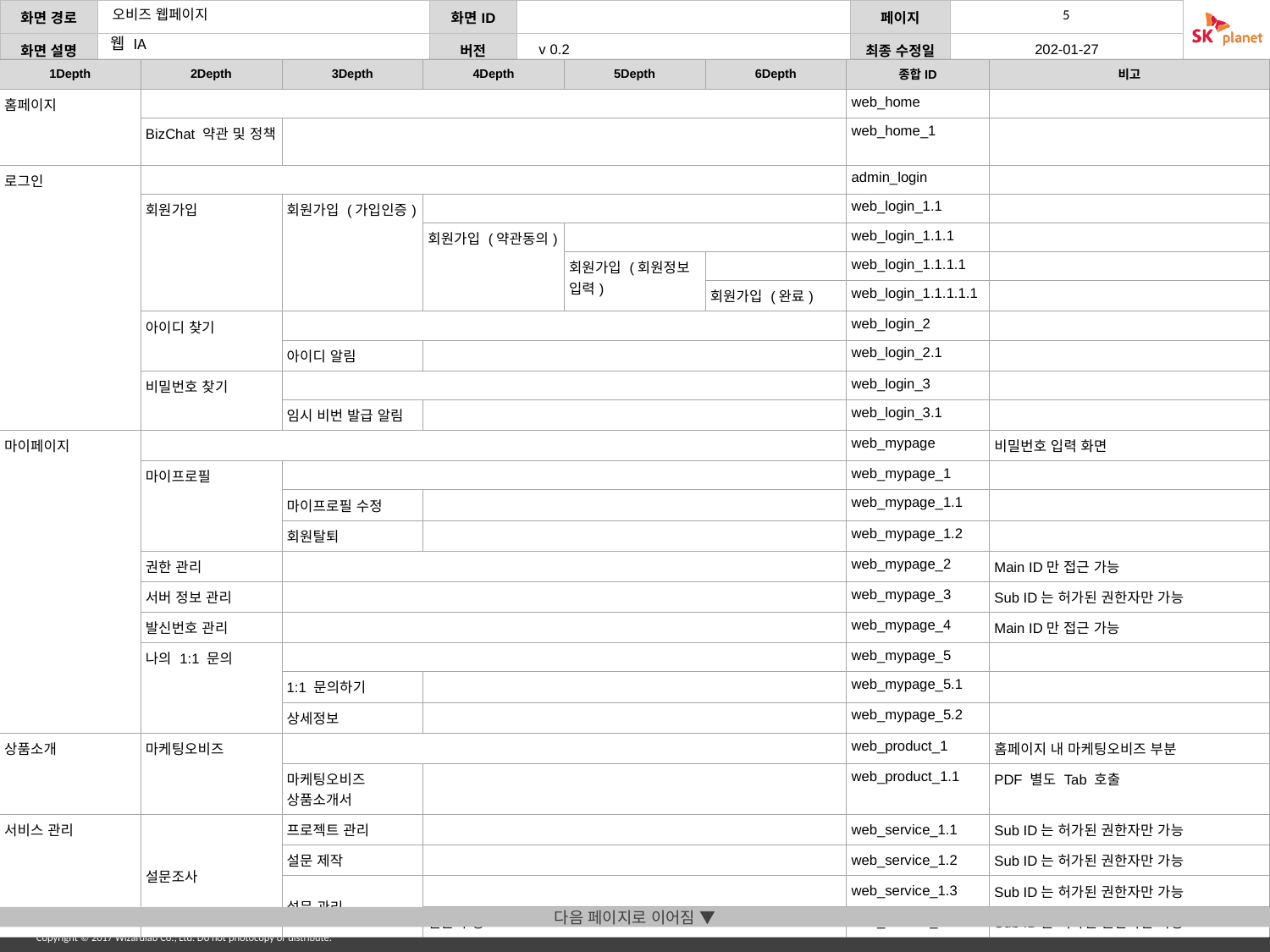

웹 IA
| 1Depth | 2Depth | 3Depth | 4Depth | 5Depth | 6Depth | 종합ID | 비고 |
| --- | --- | --- | --- | --- | --- | --- | --- |
| 홈페이지 |  |  |  |  |  | web\_home |  |
|  | BizChat 약관 및 정책 |  |  |  |  | web\_home\_1 |  |
| 로그인 |  |  |  |  |  | admin\_login |  |
|  | 회원가입 | 회원가입 (가입인증) |  |  |  | web\_login\_1.1 |  |
|  |  |  | 회원가입 (약관동의) |  |  | web\_login\_1.1.1 |  |
|  |  |  |  | 회원가입 (회원정보 입력) |  | web\_login\_1.1.1.1 |  |
|  |  |  |  |  | 회원가입 (완료) | web\_login\_1.1.1.1.1 |  |
|  | 아이디 찾기 |  |  |  |  | web\_login\_2 |  |
|  |  | 아이디 알림 |  |  |  | web\_login\_2.1 |  |
|  | 비밀번호 찾기 |  |  |  |  | web\_login\_3 |  |
|  |  | 임시 비번 발급 알림 |  |  |  | web\_login\_3.1 |  |
| 마이페이지 |  |  |  |  |  | web\_mypage | 비밀번호 입력 화면 |
|  | 마이프로필 |  |  |  |  | web\_mypage\_1 |  |
|  |  | 마이프로필 수정 |  |  |  | web\_mypage\_1.1 |  |
|  |  | 회원탈퇴 |  |  |  | web\_mypage\_1.2 |  |
|  | 권한 관리 |  |  |  |  | web\_mypage\_2 | Main ID만 접근 가능 |
|  | 서버 정보 관리 |  |  |  |  | web\_mypage\_3 | Sub ID는 허가된 권한자만 가능 |
|  | 발신번호 관리 |  |  |  |  | web\_mypage\_4 | Main ID만 접근 가능 |
|  | 나의 1:1 문의 |  |  |  |  | web\_mypage\_5 |  |
|  |  | 1:1 문의하기 |  |  |  | web\_mypage\_5.1 |  |
|  |  | 상세정보 |  |  |  | web\_mypage\_5.2 |  |
| 상품소개 | 마케팅오비즈 |  |  |  |  | web\_product\_1 | 홈페이지 내 마케팅오비즈 부분 |
|  |  | 마케팅오비즈 상품소개서 |  |  |  | web\_product\_1.1 | PDF 별도 Tab 호출 |
| 서비스 관리 | 설문조사 | 프로젝트 관리 |  |  |  | web\_service\_1.1 | Sub ID는 허가된 권한자만 가능 |
|  |  | 설문 제작 |  |  |  | web\_service\_1.2 | Sub ID는 허가된 권한자만 가능 |
|  |  | 설문 관리 |  |  |  | web\_service\_1.3 | Sub ID는 허가된 권한자만 가능 |
|  |  |  | 설문 수정 |  |  | web\_service\_1.3.1 | Sub ID는 허가된 권한자만 가능 |
다음 페이지로 이어짐 ▼